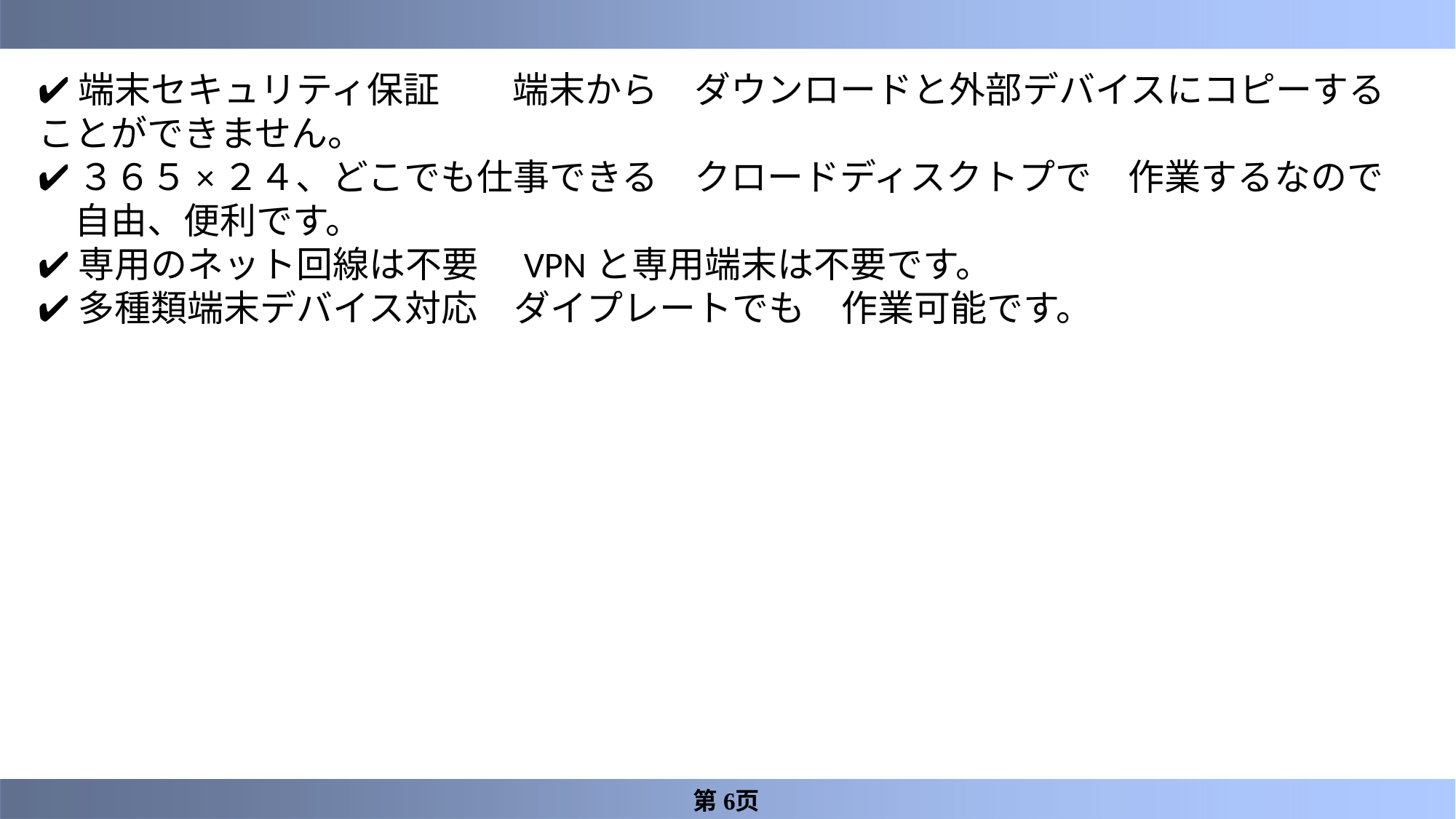

#
✔端末セキュリティ保証　　端末から　ダウンロードと外部デバイスにコピーすることができません。
✔３６５×２４、どこでも仕事できる　クロードディスクトプで　作業するなので　自由、便利です。
✔専用のネット回線は不要　VPNと専用端末は不要です。
✔多種類端末デバイス対応　ダイプレートでも　作業可能です。
第6页